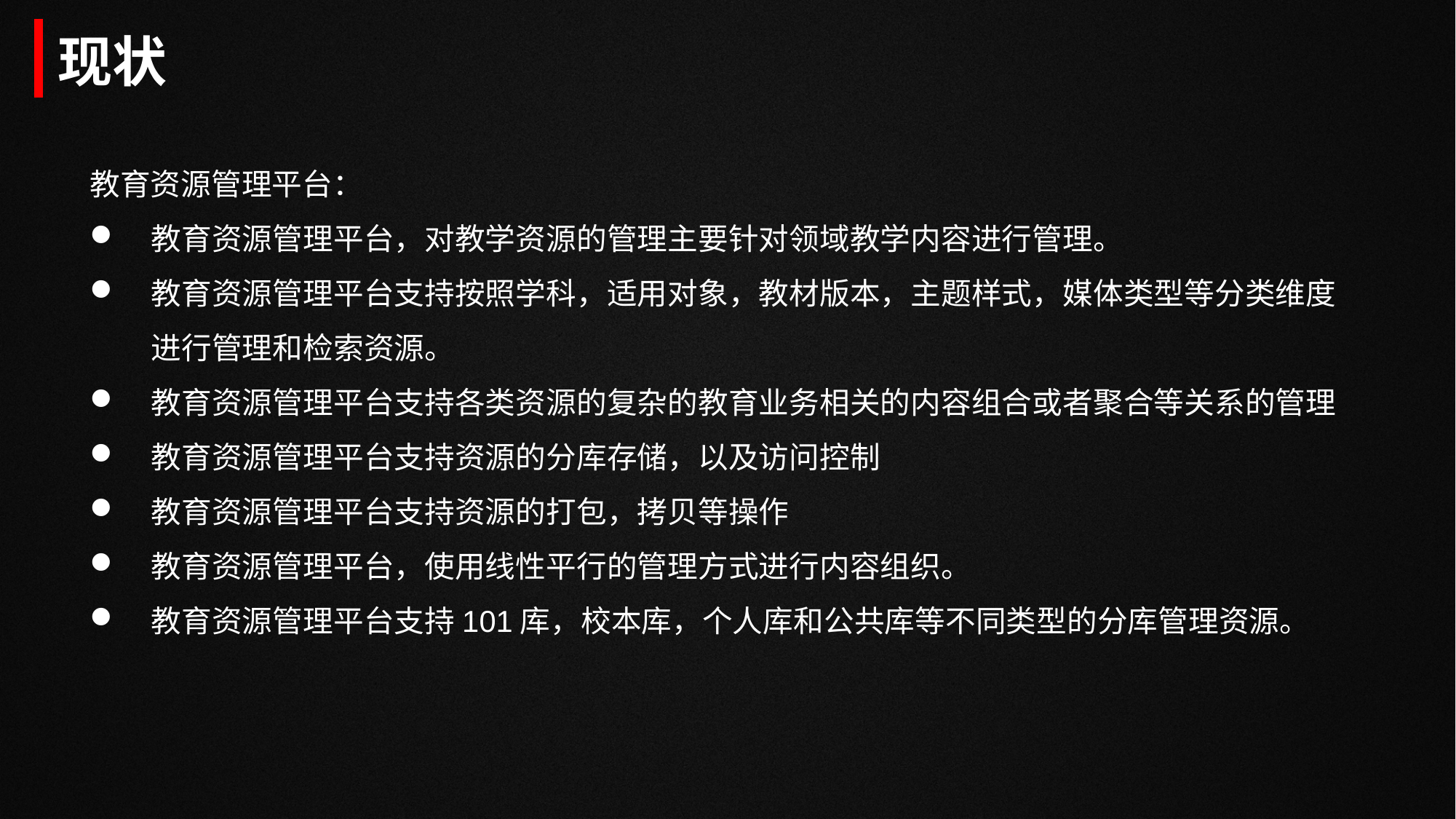

现状
教育资源管理平台：
教育资源管理平台，对教学资源的管理主要针对领域教学内容进行管理。
教育资源管理平台支持按照学科，适用对象，教材版本，主题样式，媒体类型等分类维度进行管理和检索资源。
教育资源管理平台支持各类资源的复杂的教育业务相关的内容组合或者聚合等关系的管理
教育资源管理平台支持资源的分库存储，以及访问控制
教育资源管理平台支持资源的打包，拷贝等操作
教育资源管理平台，使用线性平行的管理方式进行内容组织。
教育资源管理平台支持101库，校本库，个人库和公共库等不同类型的分库管理资源。